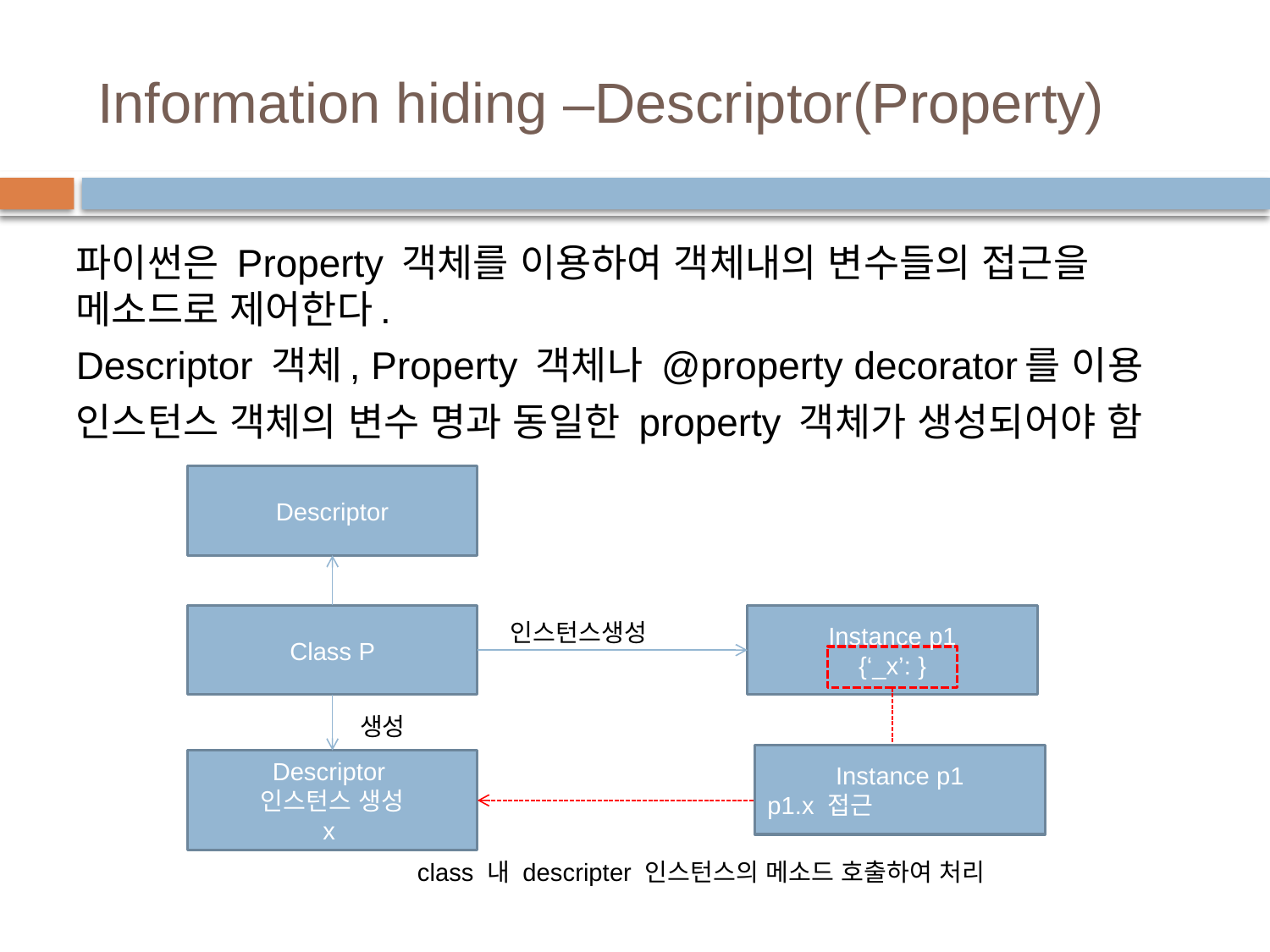

# Information hiding –Descriptor(Property)
파이썬은 Property 객체를 이용하여 객체내의 변수들의 접근을 메소드로 제어한다.
Descriptor 객체, Property 객체나 @property decorator를 이용
인스턴스 객체의 변수 명과 동일한 property 객체가 생성되어야 함
Descriptor
Class P
Instance p1
{‘_x’: }
인스턴스생성

생성
Instance p1
p1.x 접근
Descriptor
인스턴스 생성
x
     class 내 descripter 인스턴스의 메소드 호출하여 처리